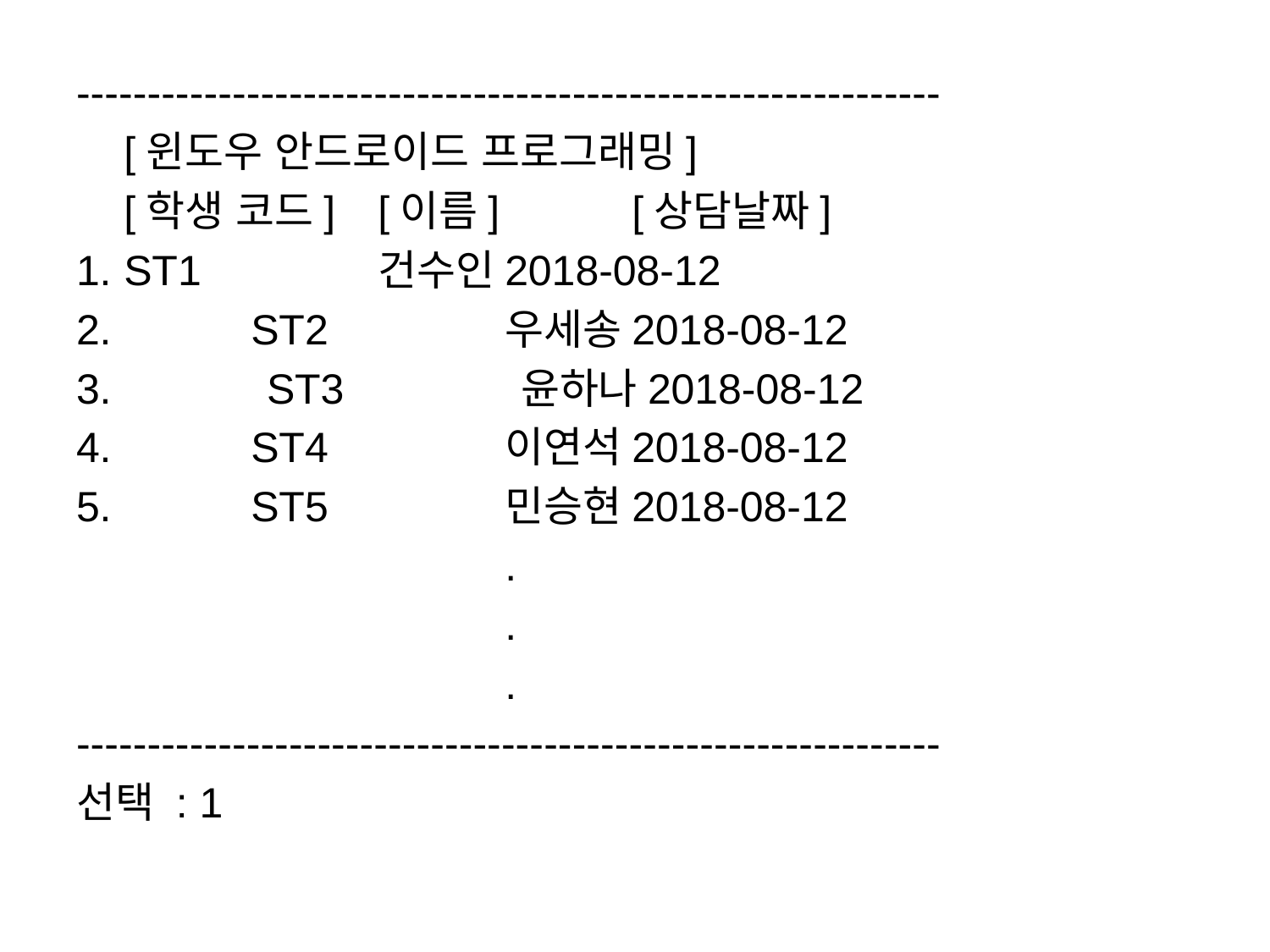

-------------------------------------------------------------
	[윈도우 안드로이드 프로그래밍]
	[학생 코드]	[이름]		[상담날짜]
1. 	ST1		건수인	2018-08-12
2.		ST2		우세송	2018-08-12
3.		ST3		윤하나	2018-08-12
4.		ST4		이연석	2018-08-12
5.		ST5		민승현	2018-08-12
				.
				.
				.
-------------------------------------------------------------
선택 : 1